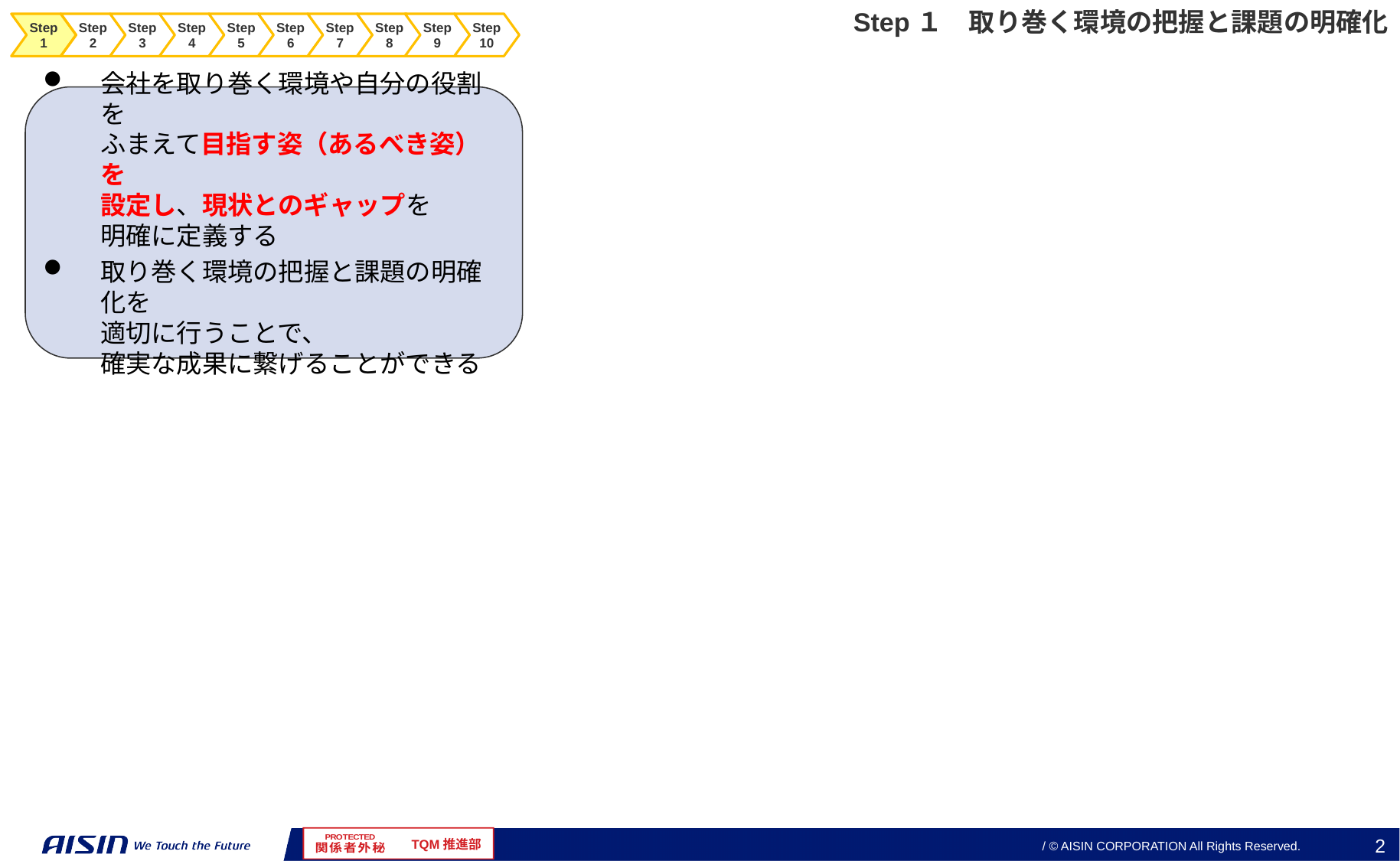

Step１　取り巻く環境の把握と課題の明確化
Step1
Step2
Step3
Step4
Step5
Step6
Step7
Step8
Step9
Step10
会社を取り巻く環境や自分の役割を
ふまえて目指す姿（あるべき姿）を
設定し、現状とのギャップを
明確に定義する
取り巻く環境の把握と課題の明確化を
適切に行うことで、
確実な成果に繋げることができる